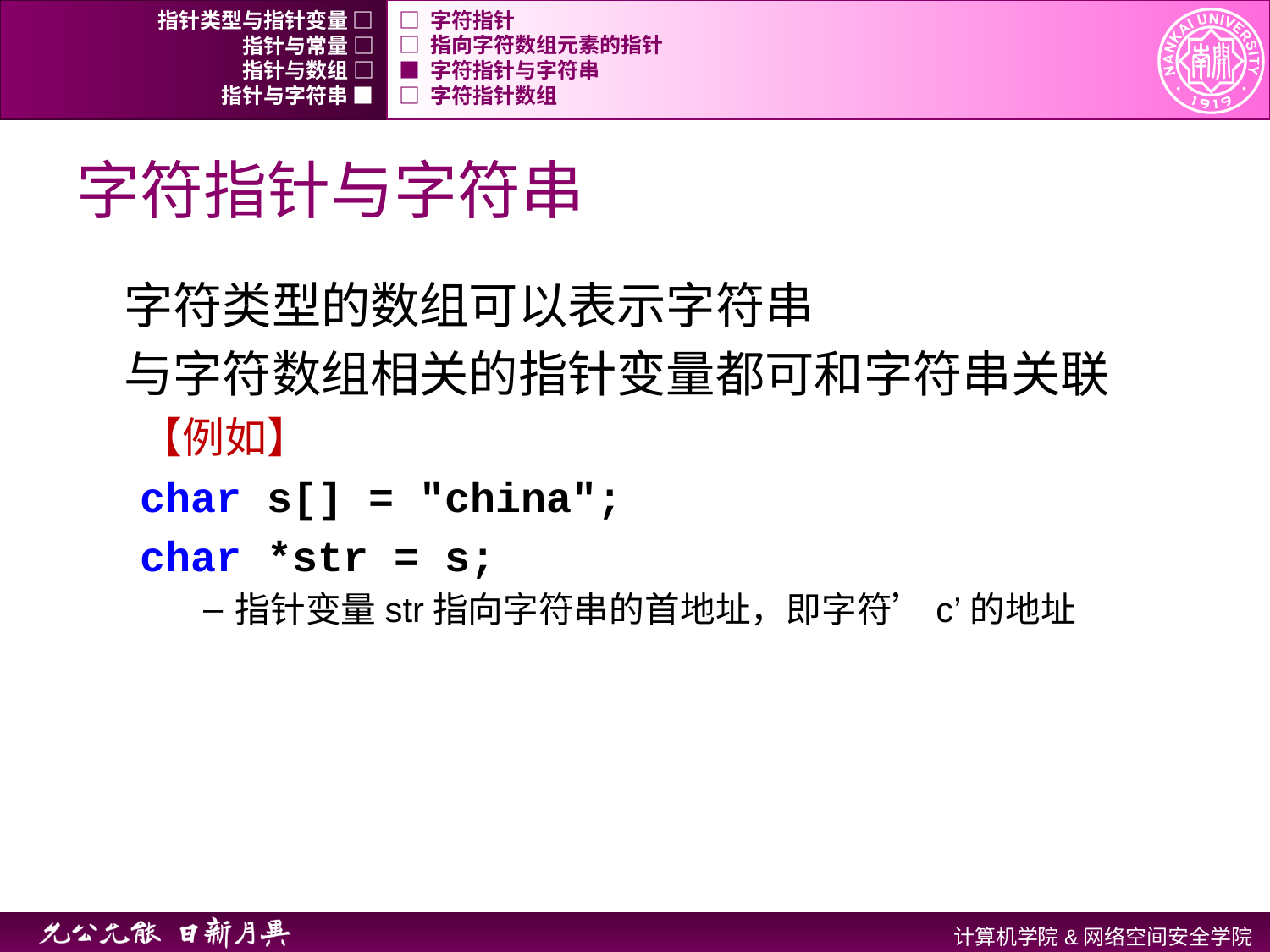

指针类型与指针变量 □
□ 字符指针
指针与常量 □
□ 指向字符数组元素的指针
指针与数组 □
■ 字符指针与字符串
指针与字符串 ■
□ 字符指针数组
# 字符指针与字符串
字符类型的数组可以表示字符串
与字符数组相关的指针变量都可和字符串关联
【例如】
char s[] = "china";
char *str = s;
指针变量str指向字符串的首地址，即字符’c’的地址